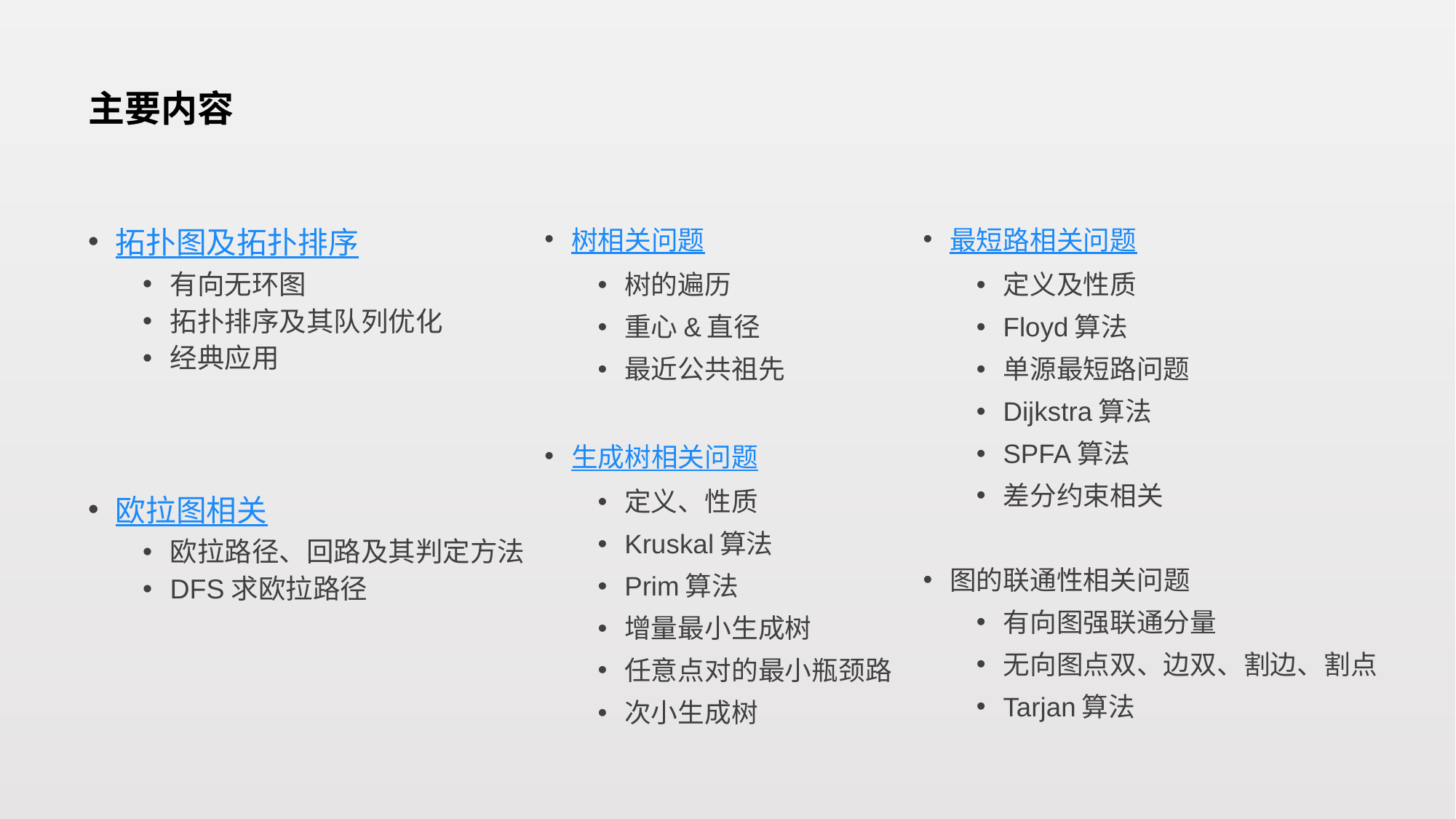

# 主要内容
拓扑图及拓扑排序
有向无环图
拓扑排序及其队列优化
经典应用

欧拉图相关
欧拉路径、回路及其判定方法
DFS求欧拉路径

树相关问题
树的遍历
重心&直径
最近公共祖先

生成树相关问题
定义、性质
Kruskal算法
Prim算法
增量最小生成树
任意点对的最小瓶颈路
次小生成树

最短路相关问题
定义及性质
Floyd算法
单源最短路问题
Dijkstra算法
SPFA算法
差分约束相关

图的联通性相关问题
有向图强联通分量
无向图点双、边双、割边、割点
Tarjan算法